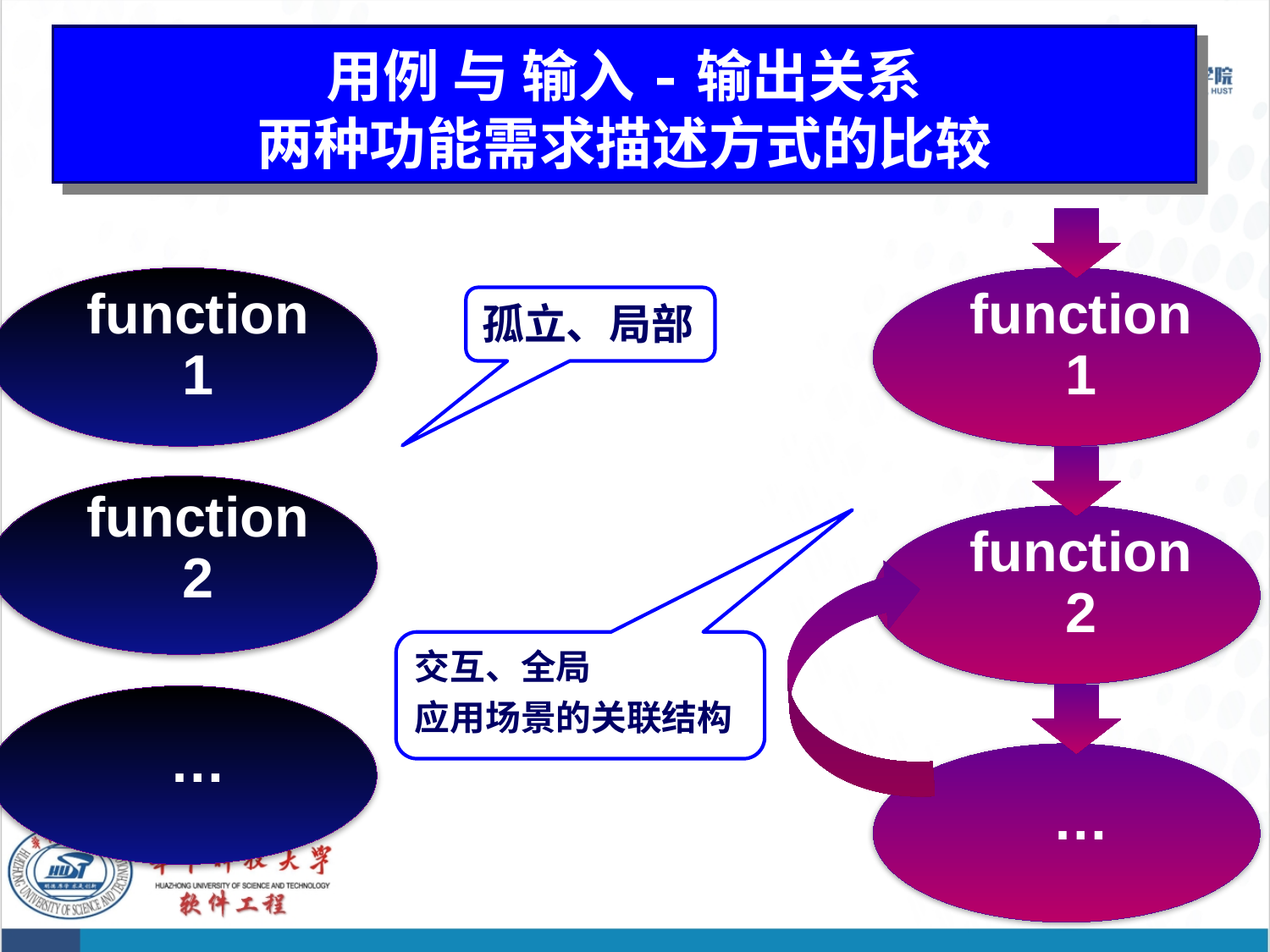

# 用例 与 输入-输出关系 两种功能需求描述方式的比较

function 1

function 1
孤立、局部

function 2

function 2

交互、全局
应用场景的关联结构

…

…